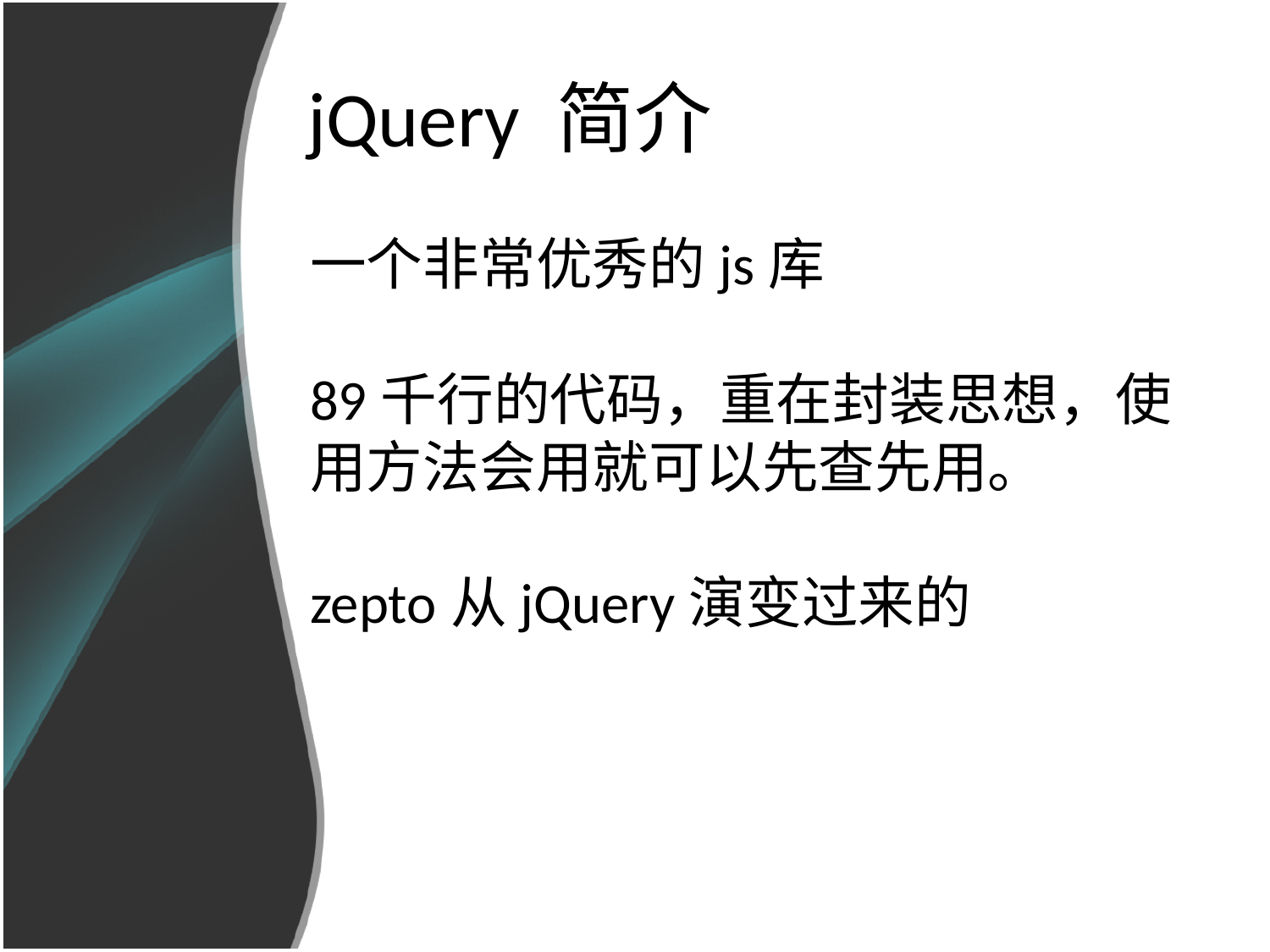

# jQuery 简介
一个非常优秀的js库

89千行的代码，重在封装思想，使用方法会用就可以先查先用。

zepto从jQuery演变过来的